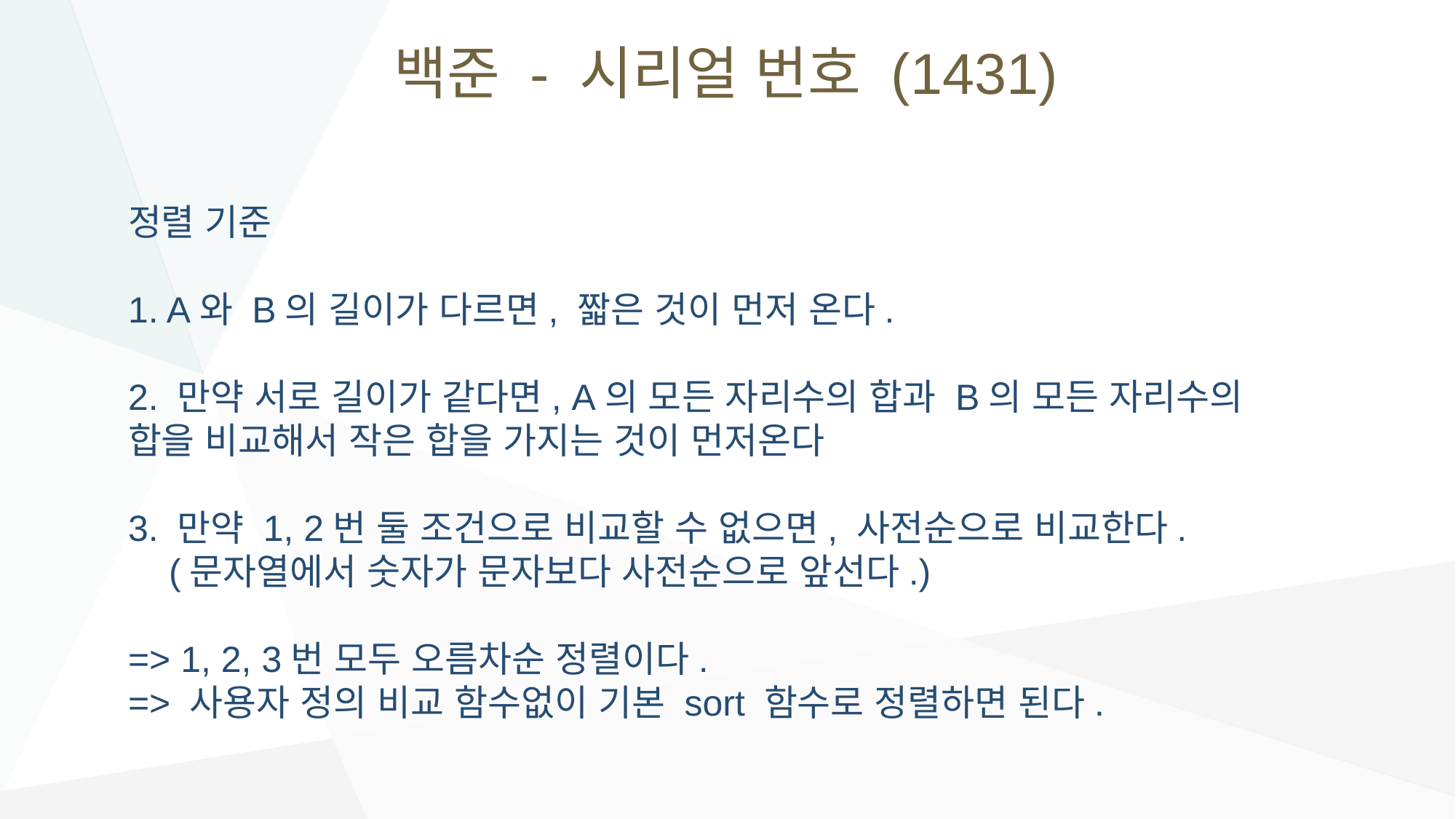

# 백준 - 시리얼 번호 (1431)
정렬 기준

1. A와 B의 길이가 다르면, 짧은 것이 먼저 온다.

2. 만약 서로 길이가 같다면, A의 모든 자리수의 합과 B의 모든 자리수의 합을 비교해서 작은 합을 가지는 것이 먼저온다

3. 만약 1, 2번 둘 조건으로 비교할 수 없으면, 사전순으로 비교한다.
    (문자열에서 숫자가 문자보다 사전순으로 앞선다.)

=> 1, 2, 3번 모두 오름차순 정렬이다.
=> 사용자 정의 비교 함수없이 기본 sort 함수로 정렬하면 된다.